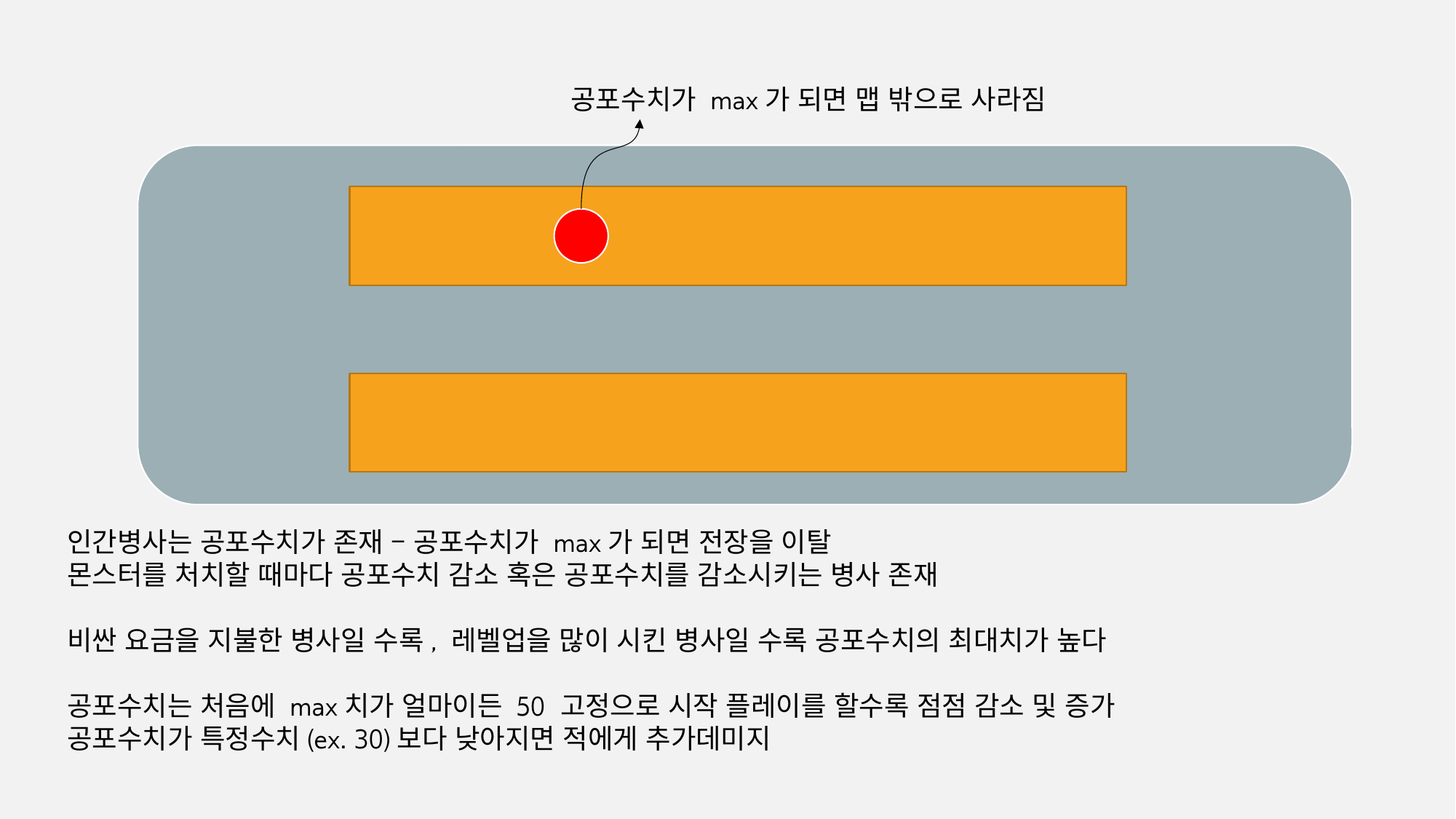

공포수치가 max가 되면 맵 밖으로 사라짐

인간병사는 공포수치가 존재 – 공포수치가 max가 되면 전장을 이탈
몬스터를 처치할 때마다 공포수치 감소 혹은 공포수치를 감소시키는 병사 존재

비싼 요금을 지불한 병사일 수록, 레벨업을 많이 시킨 병사일 수록 공포수치의 최대치가 높다

공포수치는 처음에 max치가 얼마이든 50 고정으로 시작 플레이를 할수록 점점 감소 및 증가
공포수치가 특정수치(ex. 30)보다 낮아지면 적에게 추가데미지